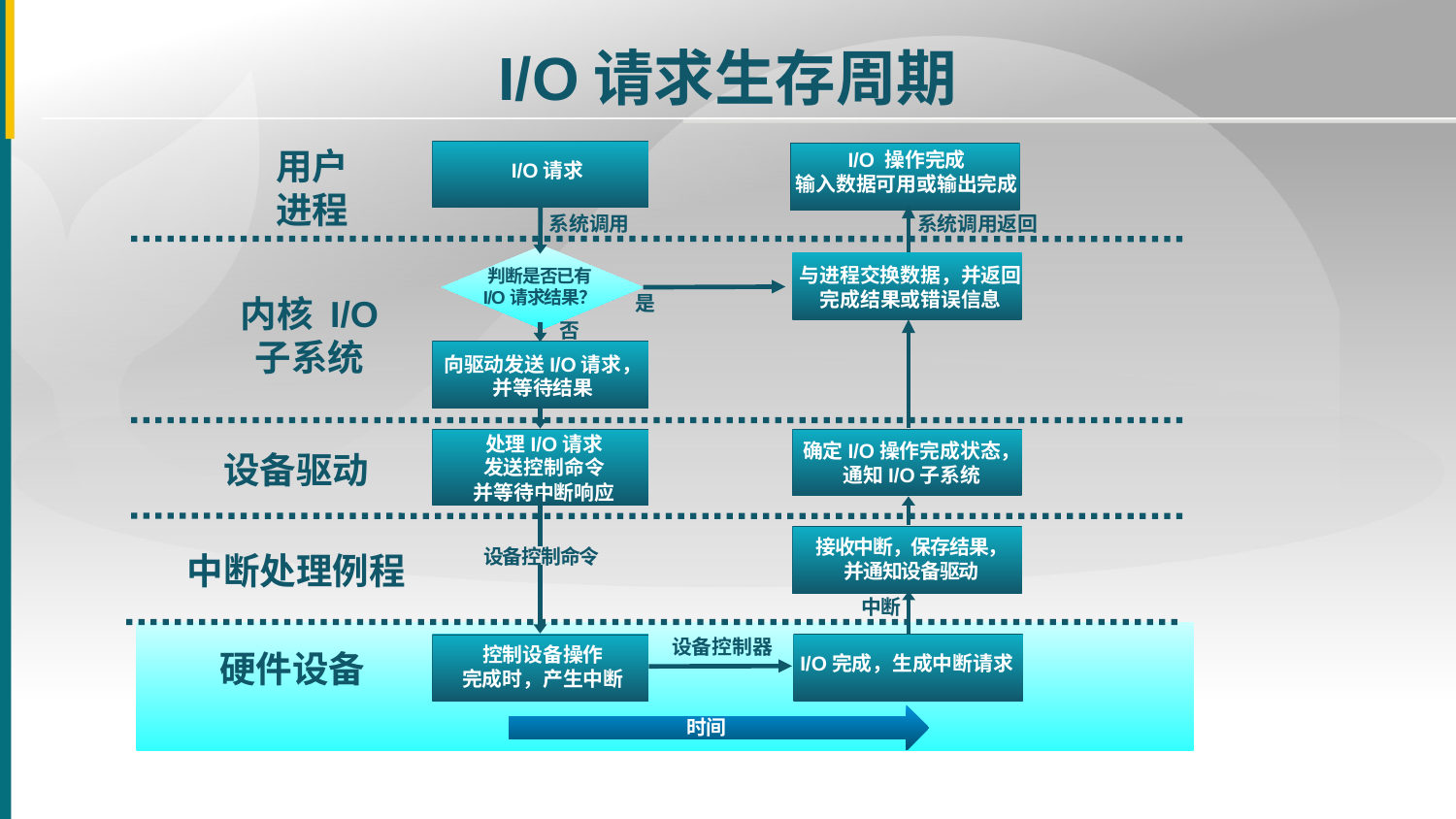

I/O请求生存周期
用户
进程
I/O 操作完成
输入数据可用或输出完成

I/O请求
系统调用
系统调用返回

判断是否已有
I/O请求结果？

与进程交换数据，并返回完成结果或错误信息
是
内核 I/O
子系统
否

向驱动发送I/O请求，
并等待结果
处理I/O请求
发送控制命令
并等待中断响应

确定I/O操作完成状态，
通知I/O子系统
设备驱动
设备控制命令

控制设备操作
完成时，产生中断

接收中断，保存结果，
并通知设备驱动
中断
中断处理例程

设备控制器

I/O完成，生成中断请求
硬件设备

时间
process request,issue
commands to controller
configure controller to
block until interrupted